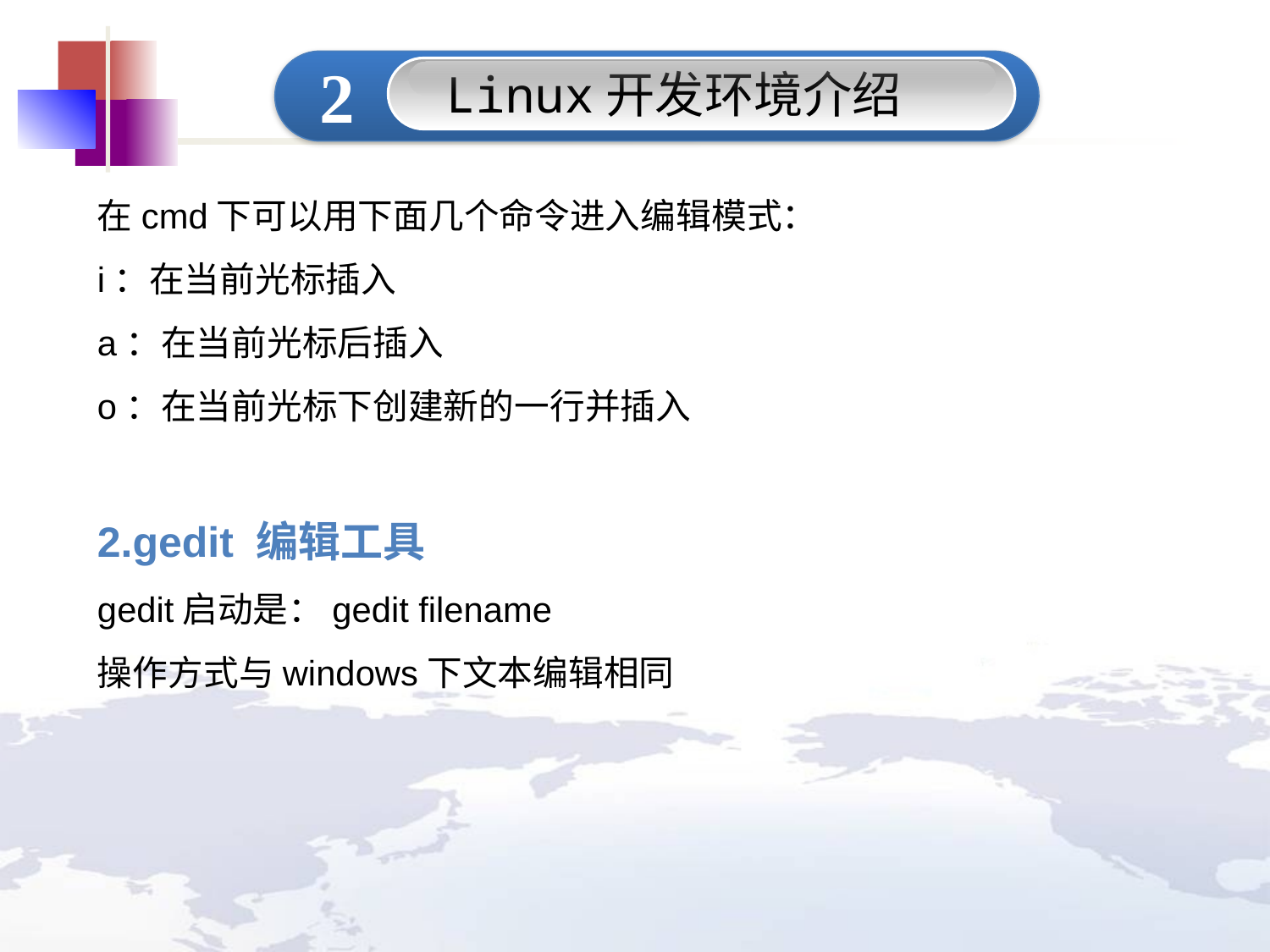

2

Linux开发环境介绍

在cmd下可以用下面几个命令进入编辑模式：
i：在当前光标插入
a：在当前光标后插入
o：在当前光标下创建新的一行并插入

2.gedit 编辑工具
gedit启动是：gedit filename
操作方式与windows下文本编辑相同